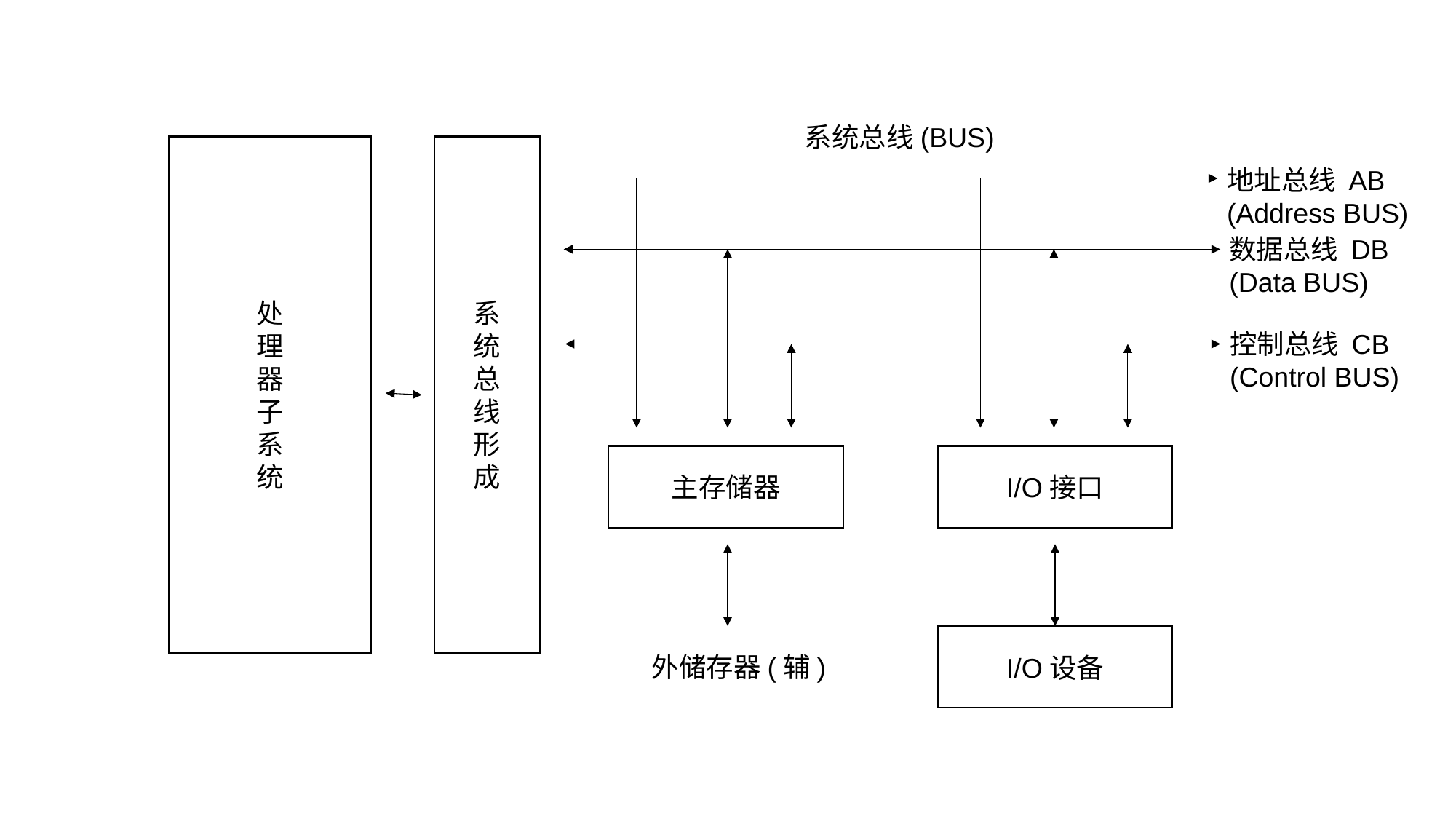

系统总线(BUS)
处
理
器
子
系
统
系
统
总
线
形
成
地址总线 AB
(Address BUS)
数据总线 DB
(Data BUS)
控制总线 CB
(Control BUS)
主存储器
I/O接口
I/O设备
外储存器(辅)